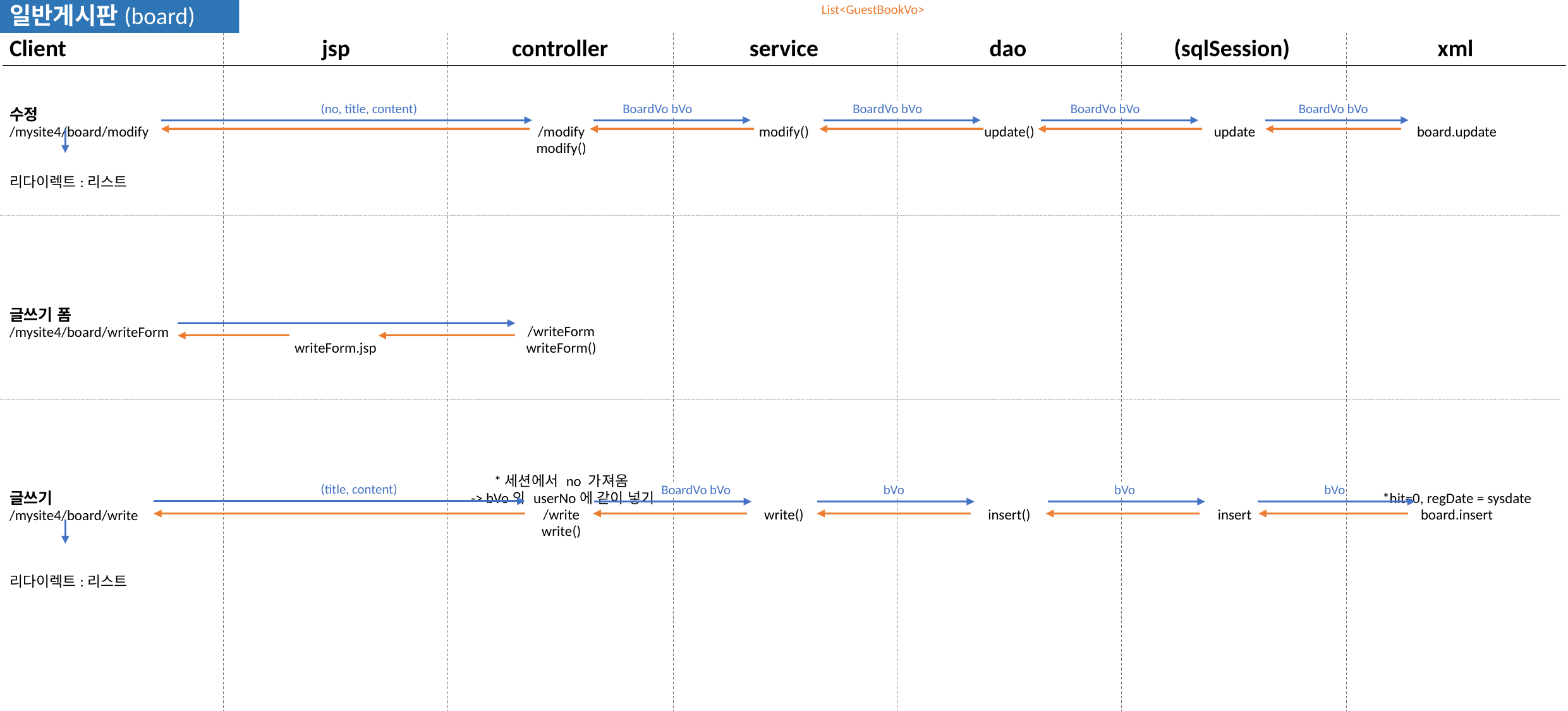

# 일반게시판(board)
List<GuestBookVo>
Client
jsp
controller
service
dao
(sqlSession)
xml

수정
/mysite4/board/modify

리다이렉트:리스트

글쓰기 폼
/mysite4/board/writeForm

글쓰기
/mysite4/board/write

리다이렉트:리스트

writeForm.jsp

/modify
modify()

/writeForm
writeForm()

*세션에서 no 가져옴
 -> bVo의 userNo에 같이 넣기
/write
write()

modify()

write()

update()

insert()

update

insert

board.update

*hit=0, regDate = sysdate
board.insert

(no, title, content)
BoardVo bVo
BoardVo bVo
BoardVo bVo
BoardVo bVo
(title, content)
BoardVo bVo
bVo
bVo
bVo